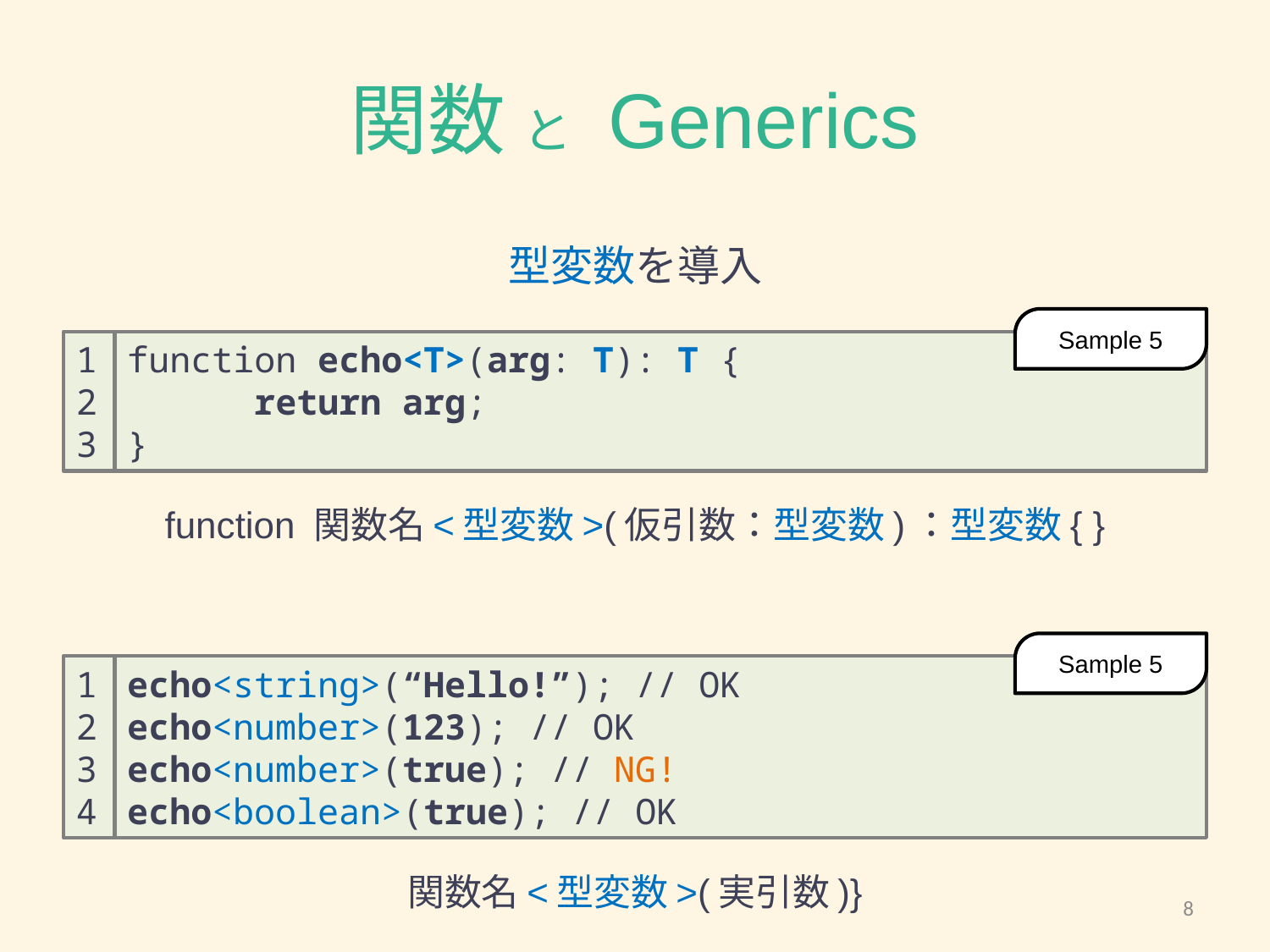

# 関数 と Generics
型変数を導入
Sample 5
1
2
3
function echo<T>(arg: T): T {
	return arg;
}
function 関数名<型変数>(仮引数：型変数)：型変数{ }
Sample 5
1
2
3
4
echo<string>(“Hello!”); // OK
echo<number>(123); // OK
echo<number>(true); // NG!
echo<boolean>(true); // OK
関数名<型変数>(実引数)}
8